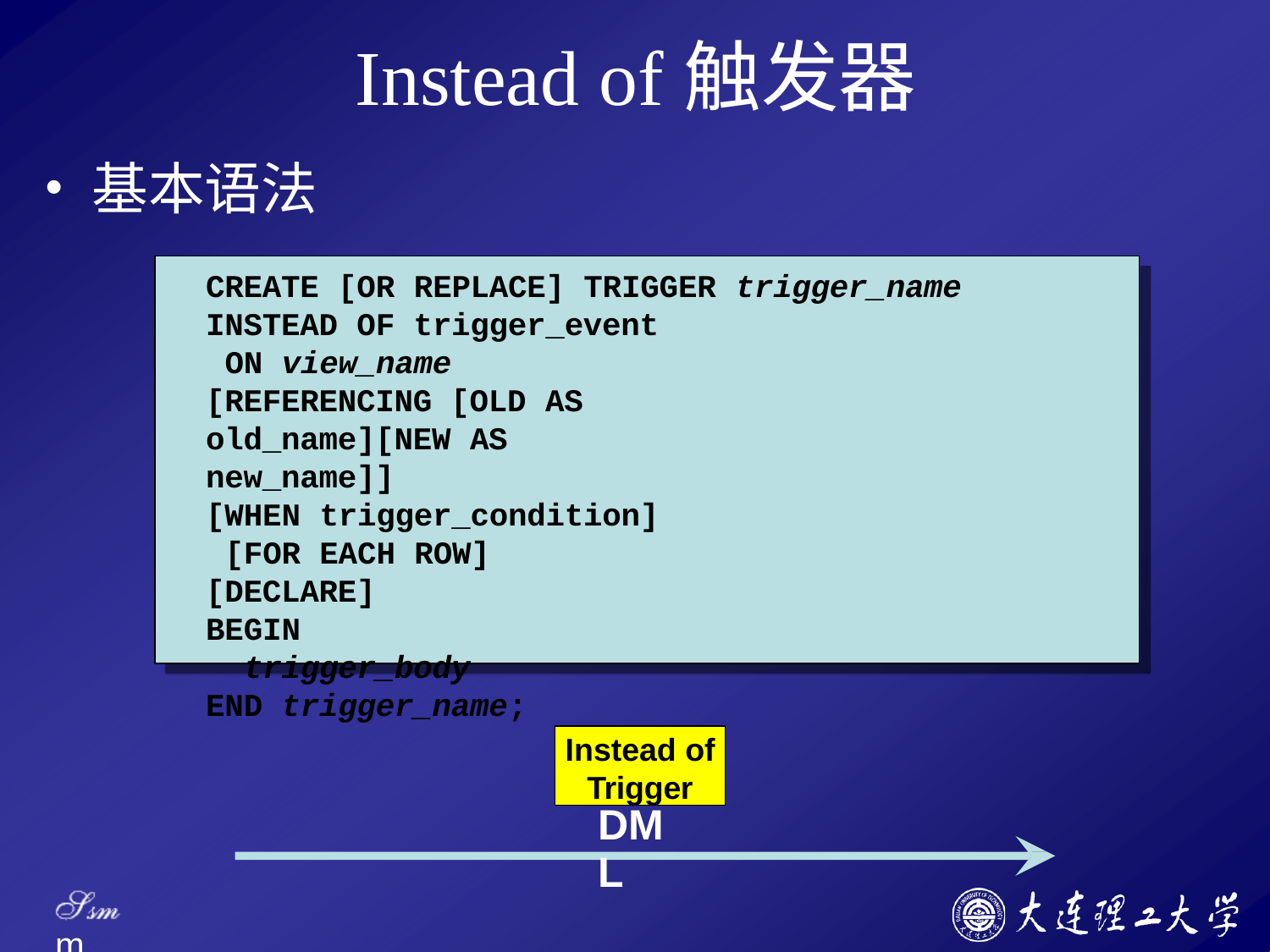

# Instead of	触发器
基本语法

CREATE [OR REPLACE] TRIGGER trigger_name
INSTEAD OF trigger_event  ON view_name
[REFERENCING [OLD AS old_name][NEW AS new_name]]
[WHEN trigger_condition]  [FOR EACH ROW]  [DECLARE]
BEGIN
trigger_body
END trigger_name;

Instead of
Trigger
DML

Ssm